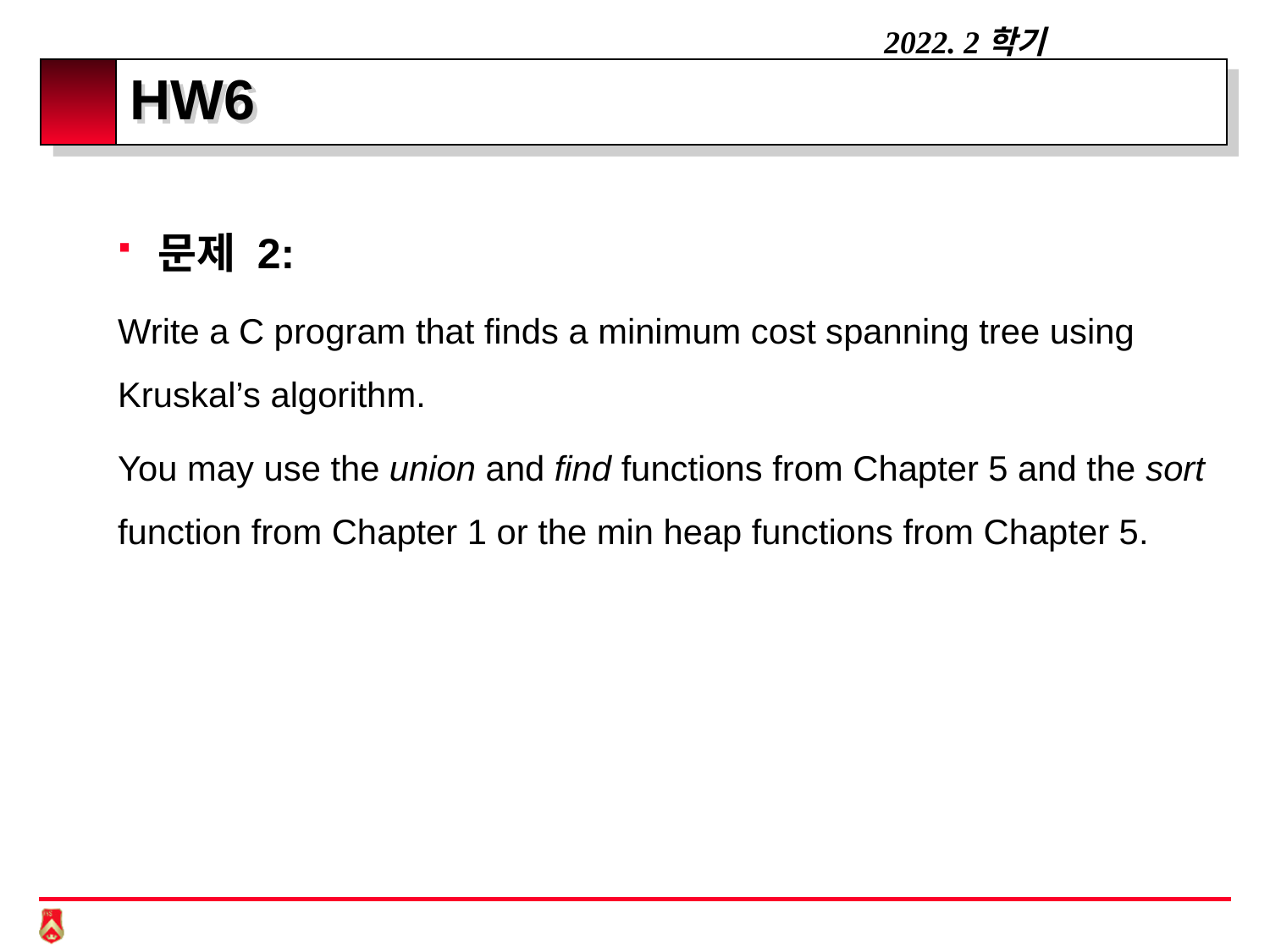

# HW6

문제 2:
Write a C program that finds a minimum cost spanning tree using Kruskal’s algorithm.
You may use the union and find functions from Chapter 5 and the sort function from Chapter 1 or the min heap functions from Chapter 5.